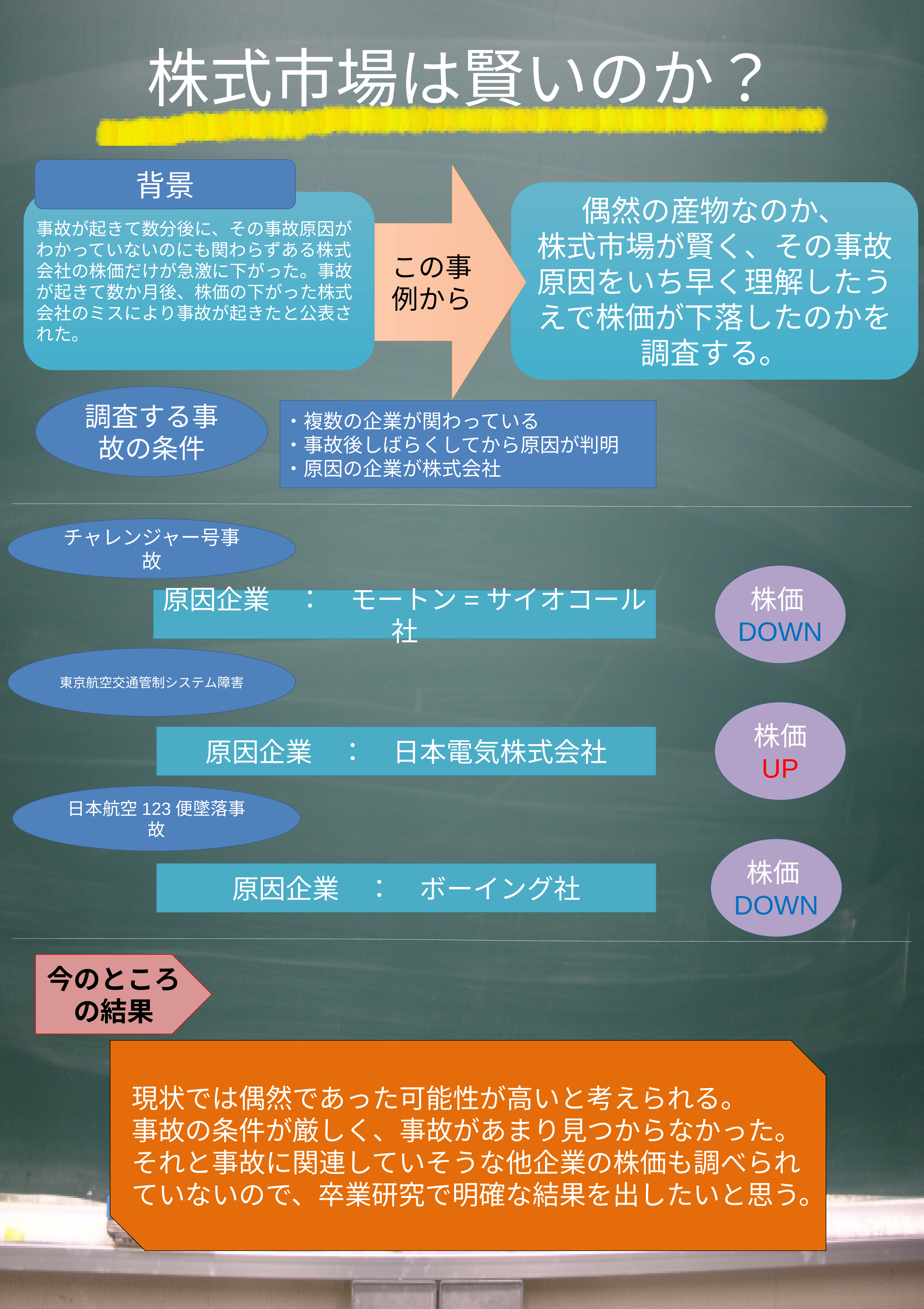

株式市場は賢いのか？
背景
偶然の産物なのか、
株式市場が賢く、その事故原因をいち早く理解したうえで株価が下落したのかを調査する。
事故が起きて数分後に、その事故原因がわかっていないのにも関わらずある株式会社の株価だけが急激に下がった。事故が起きて数か月後、株価の下がった株式会社のミスにより事故が起きたと公表された。
この事例から
調査する事故の条件

・複数の企業が関わっている
・事故後しばらくしてから原因が判明
・原因の企業が株式会社

チャレンジャー号事故
株価DOWN
原因企業　：　モートン=サイオコール社
東京航空交通管制システム障害
株価
UP
原因企業　：　日本電気株式会社
日本航空123便墜落事故
株価DOWN
原因企業　：　ボーイング社
今のところの結果
現状では偶然であった可能性が高いと考えられる。
事故の条件が厳しく、事故があまり見つからなかった。
それと事故に関連していそうな他企業の株価も調べられていないので、卒業研究で明確な結果を出したいと思う。